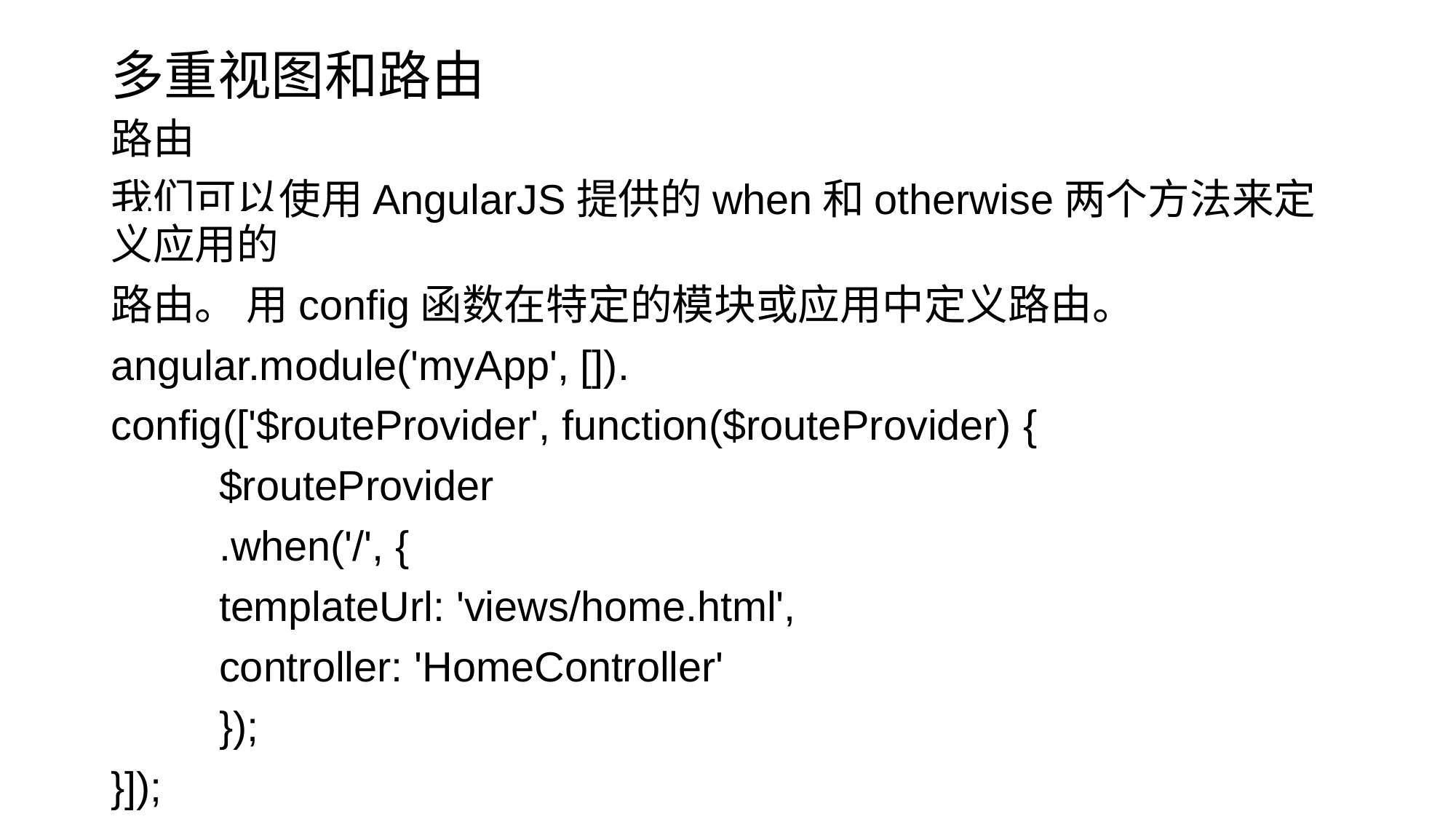

# 多重视图和路由
路由
我们可以使用AngularJS提供的when和otherwise两个方法来定义应用的
路由。 用config函数在特定的模块或应用中定义路由。
angular.module('myApp', []).
config(['$routeProvider', function($routeProvider) {
	$routeProvider
		.when('/', {
			templateUrl: 'views/home.html',
			controller: 'HomeController'
		});
}]);